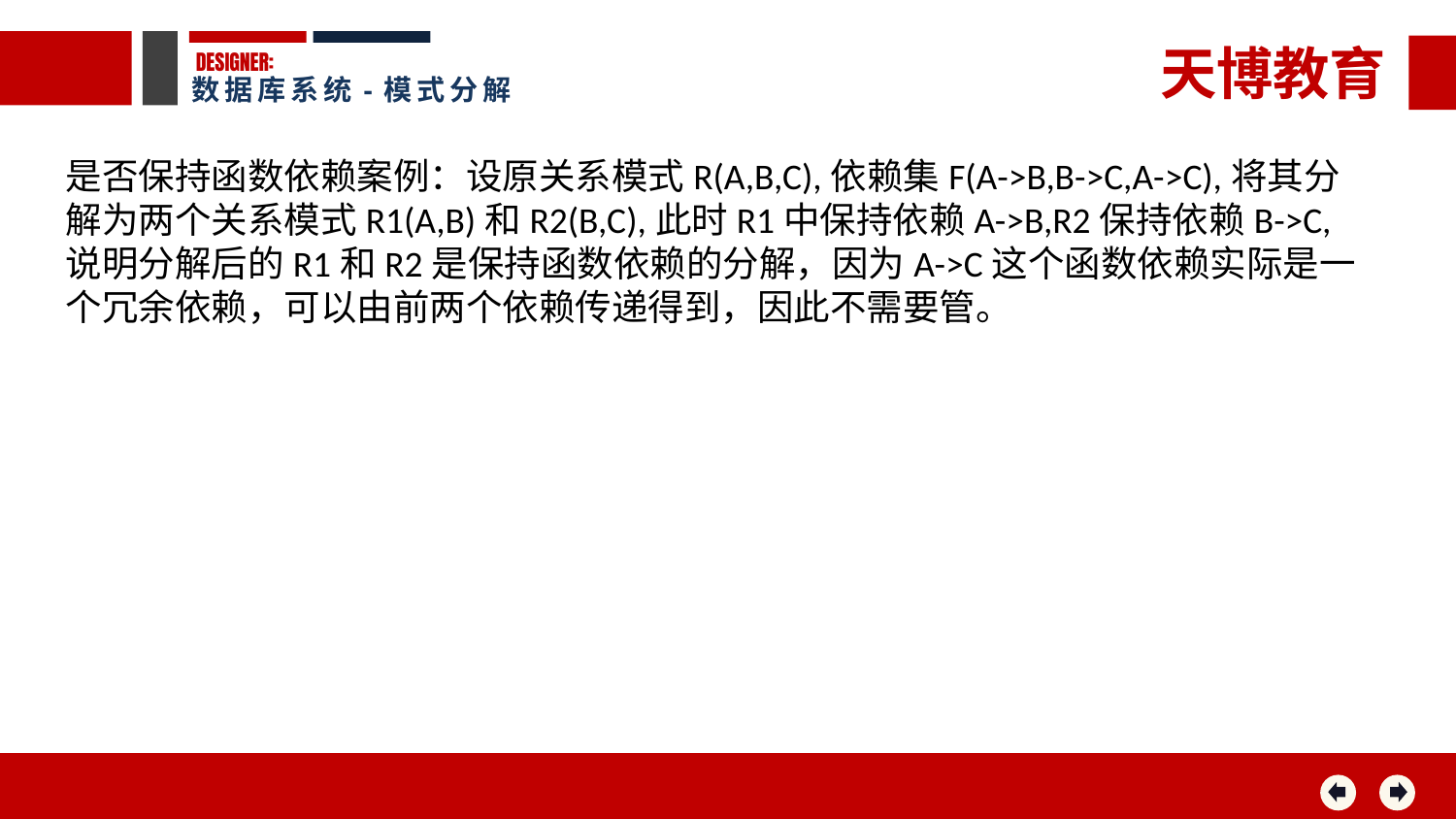

天博教育
DESIGNER:
数据库系统-模式分解
是否保持函数依赖案例：设原关系模式R(A,B,C),依赖集F(A->B,B->C,A->C),将其分解为两个关系模式R1(A,B)和R2(B,C),此时R1中保持依赖A->B,R2保持依赖B->C,说明分解后的R1和R2是保持函数依赖的分解，因为A->C这个函数依赖实际是一个冗余依赖，可以由前两个依赖传递得到，因此不需要管。